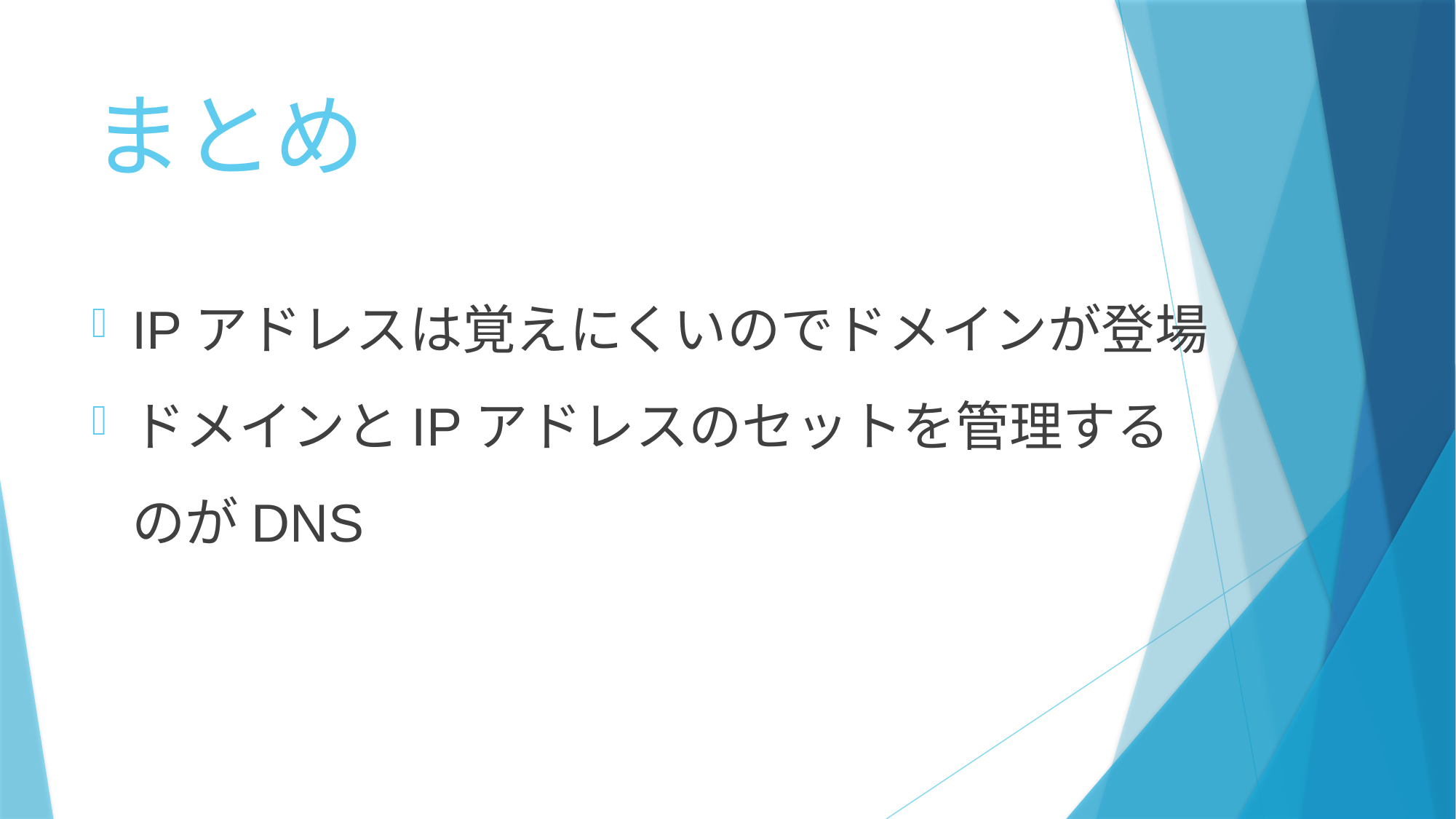

# まとめ
IPアドレスは覚えにくいのでドメインが登場
ドメインとIPアドレスのセットを管理するのがDNS